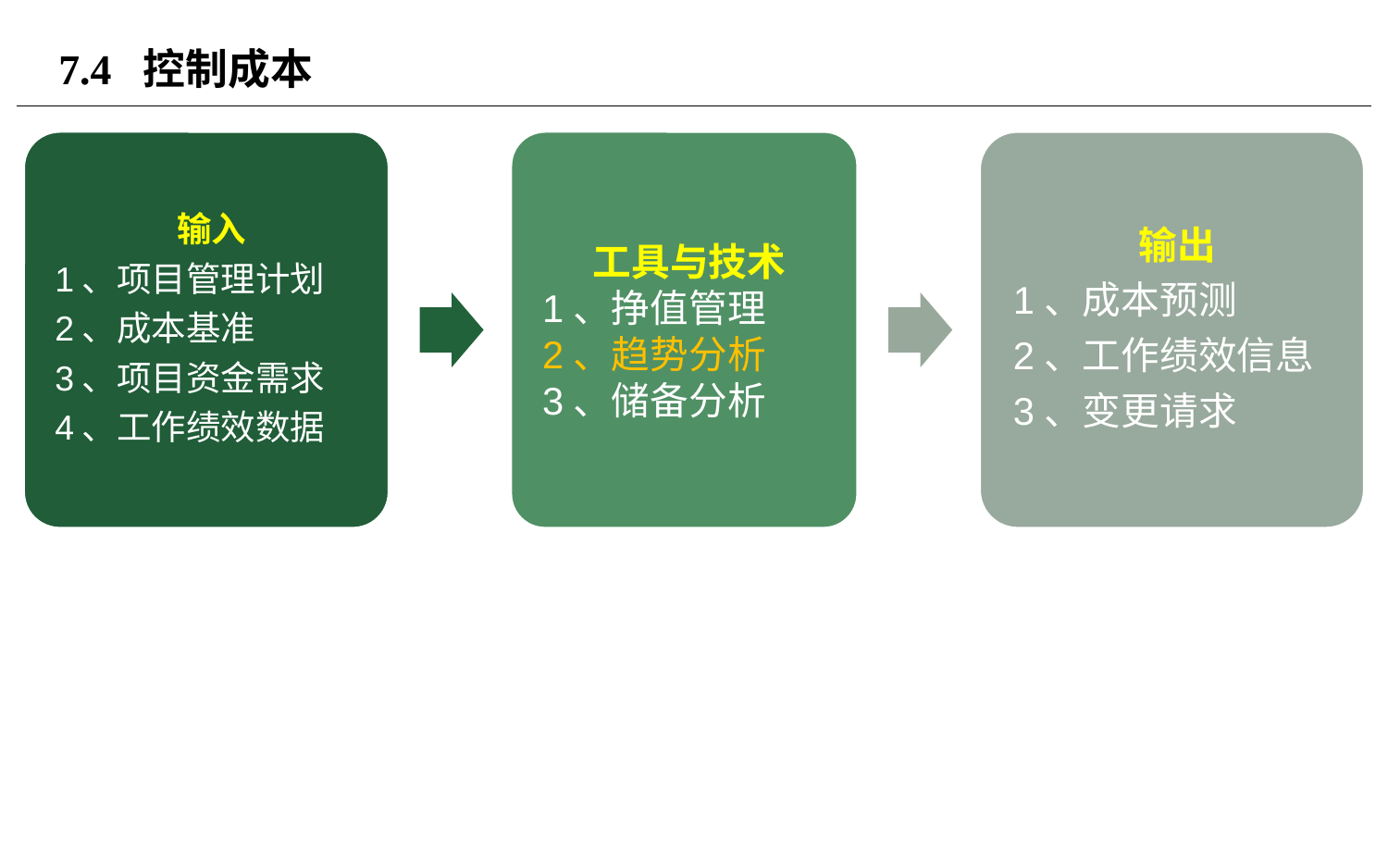

# 7.4  控制成本
输入
1、项目管理计划
2、成本基准
3、项目资金需求
4、工作绩效数据

工具与技术
1、挣值管理
2、趋势分析
3、储备分析

输出
1、成本预测
2、工作绩效信息
3、变更请求